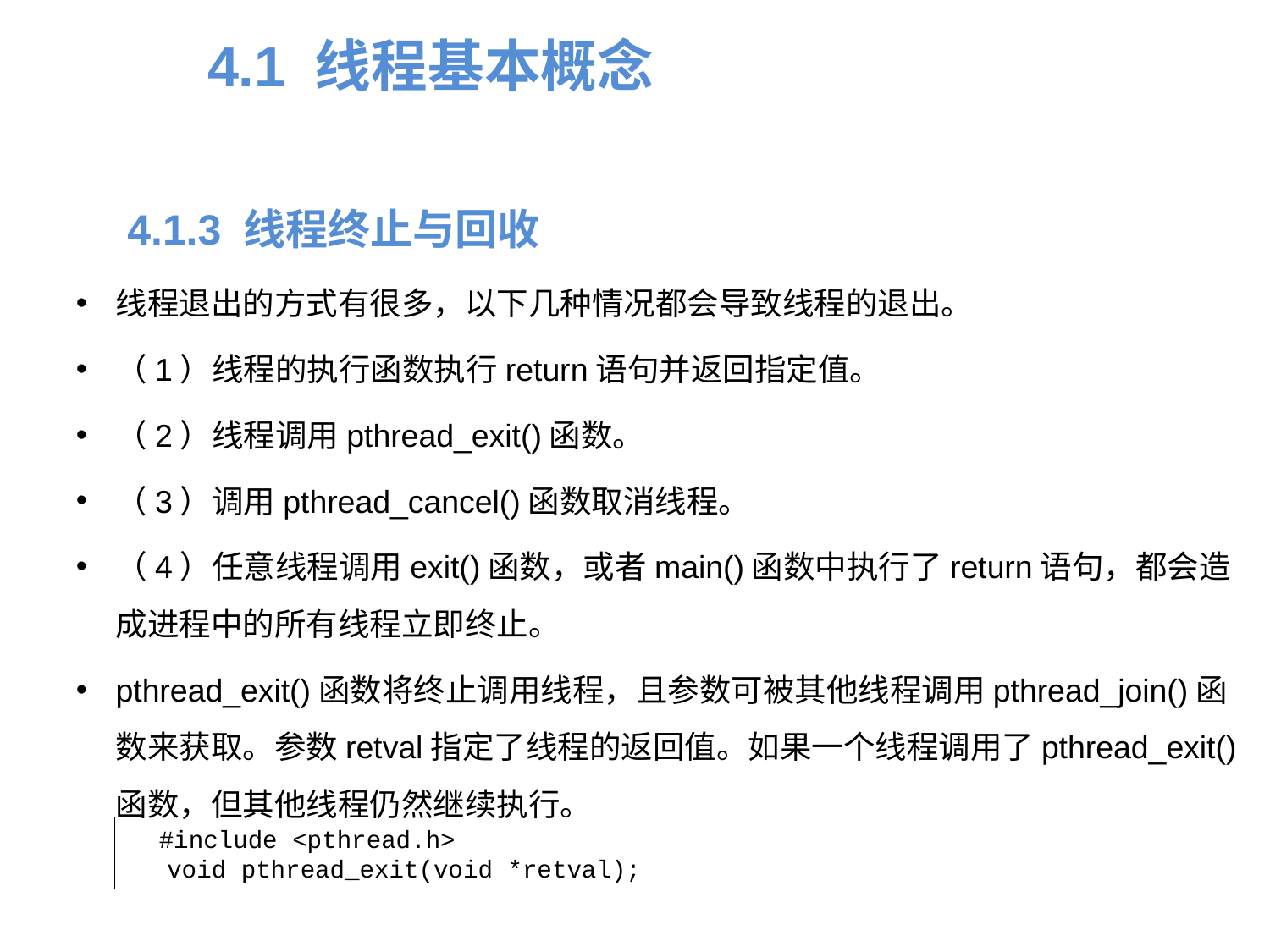

4.1 线程基本概念
4.1.3 线程终止与回收
线程退出的方式有很多，以下几种情况都会导致线程的退出。
（1）线程的执行函数执行return语句并返回指定值。
（2）线程调用pthread_exit()函数。
（3）调用pthread_cancel()函数取消线程。
（4）任意线程调用exit()函数，或者main()函数中执行了return语句，都会造成进程中的所有线程立即终止。
pthread_exit()函数将终止调用线程，且参数可被其他线程调用pthread_join()函数来获取。参数retval指定了线程的返回值。如果一个线程调用了pthread_exit()函数，但其他线程仍然继续执行。
#include <pthread.h>
void pthread_exit(void *retval);